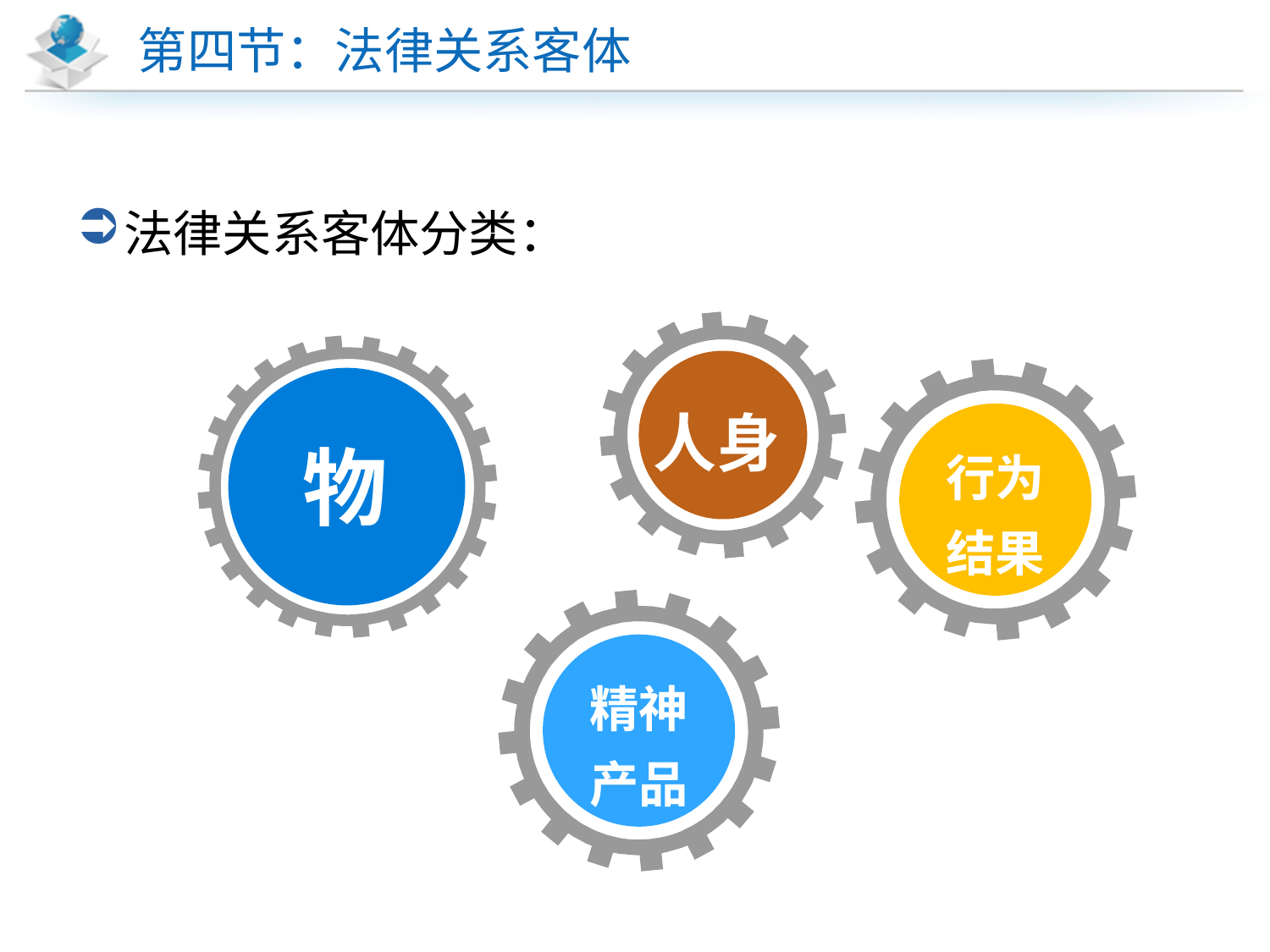

# 第四节：法律关系客体
法律关系客体分类：

人身

物

行为
结果

精神
产品